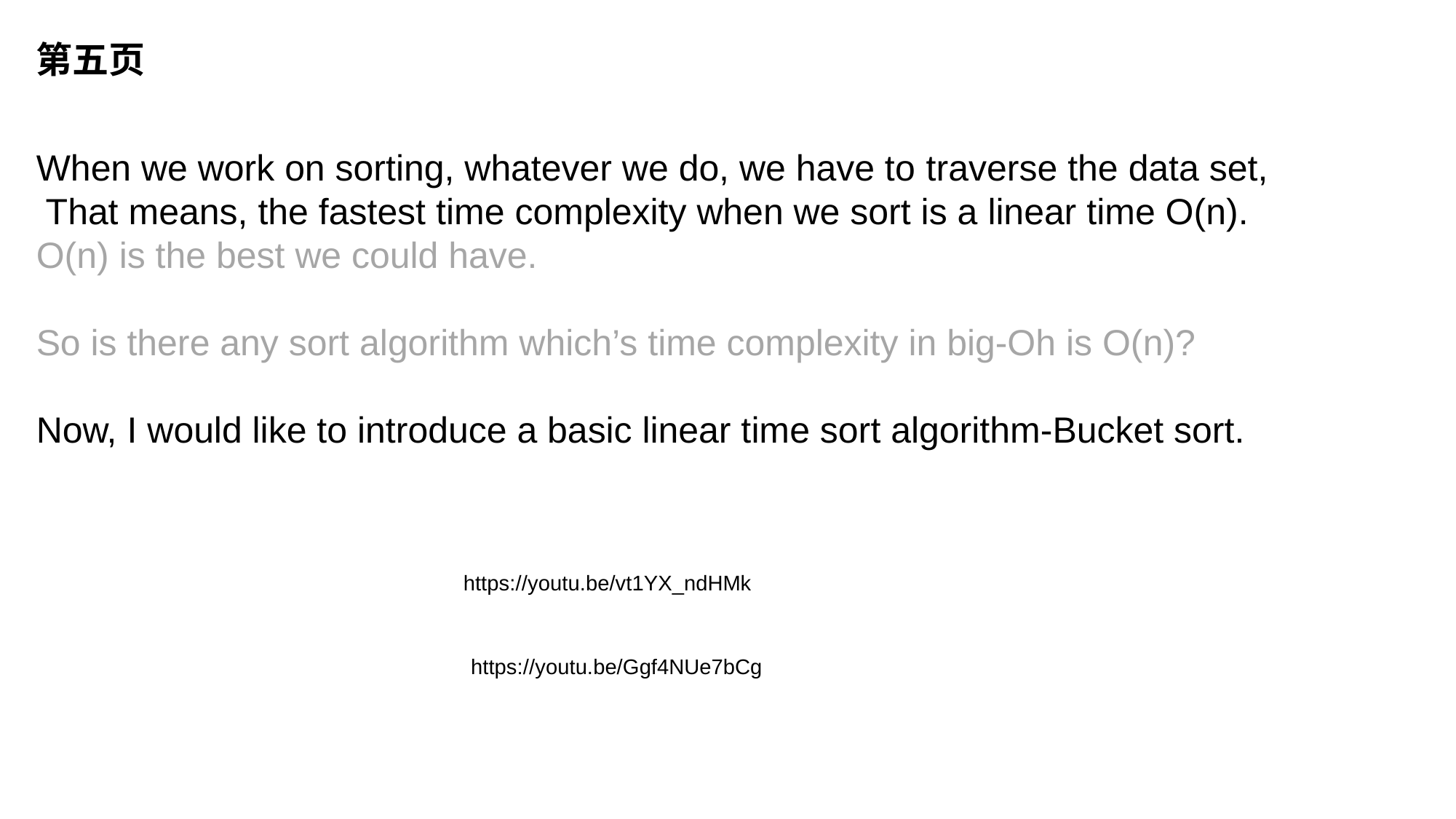

第五页
When we work on sorting, whatever we do, we have to traverse the data set,  That means, the fastest time complexity when we sort is a linear time O(n). O(n) is the best we could have.

So is there any sort algorithm which’s time complexity in big-Oh is O(n)?

Now, I would like to introduce a basic linear time sort algorithm-Bucket sort.
https://youtu.be/vt1YX_ndHMk
https://youtu.be/Ggf4NUe7bCg